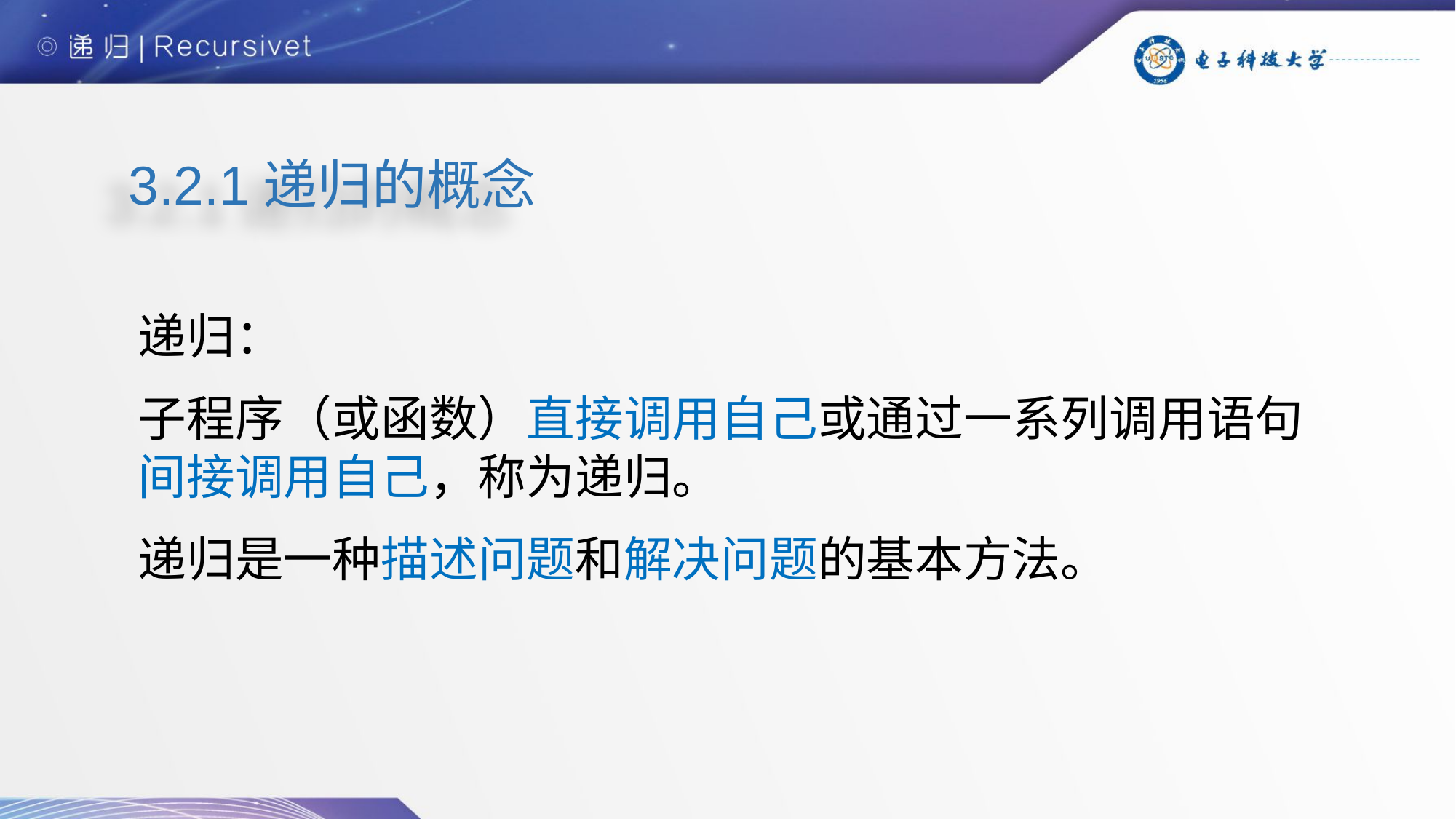

# 3.2.1递归的概念
递归：
子程序（或函数）直接调用自己或通过一系列调用语句间接调用自己，称为递归。
递归是一种描述问题和解决问题的基本方法。